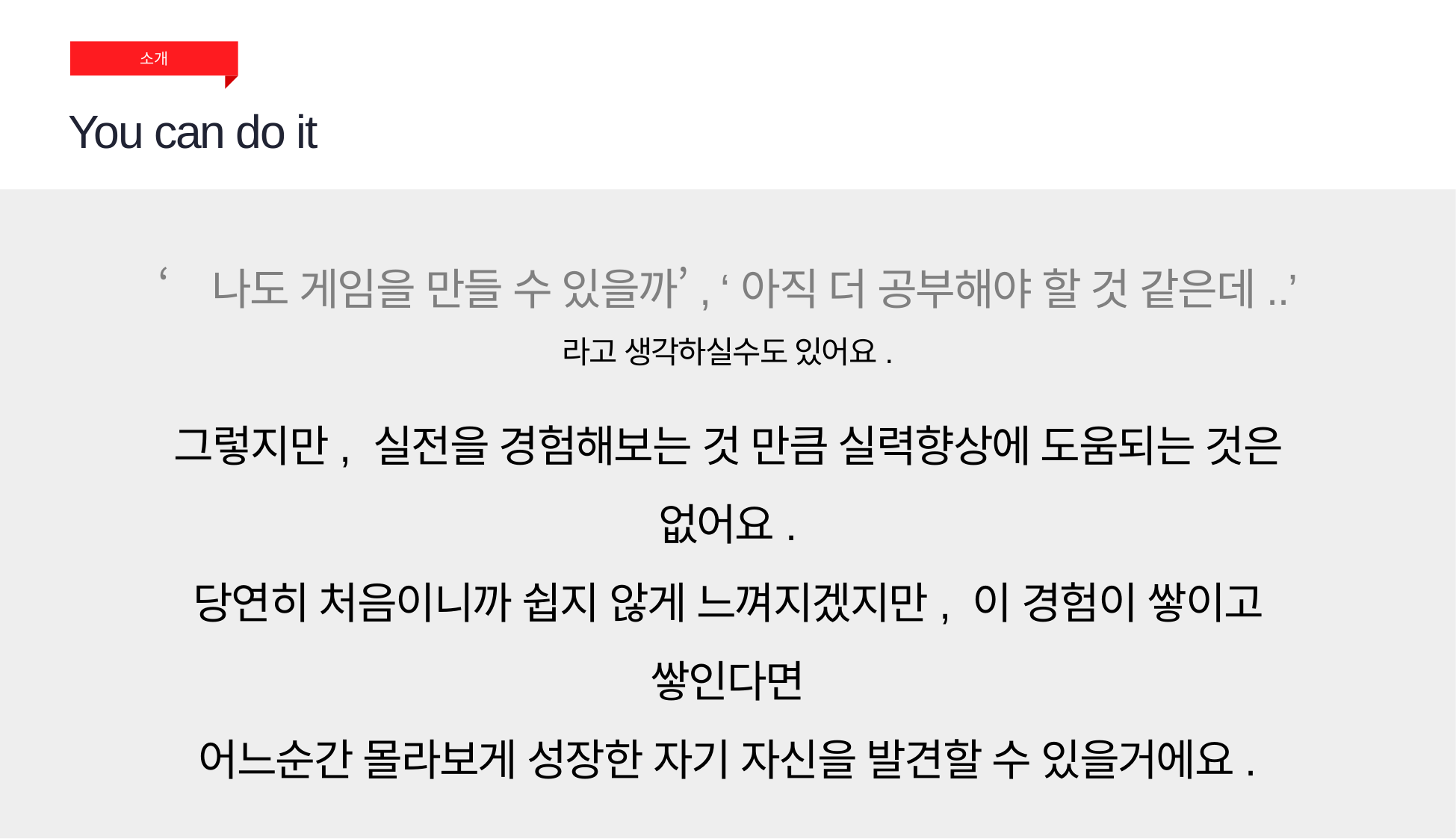

소개

You can do it
‘나도 게임을 만들 수 있을까’, ‘아직 더 공부해야 할 것 같은데..’
라고 생각하실수도 있어요.

그렇지만, 실전을 경험해보는 것 만큼 실력향상에 도움되는 것은 없어요.
당연히 처음이니까 쉽지 않게 느껴지겠지만, 이 경험이 쌓이고 쌓인다면
어느순간 몰라보게 성장한 자기 자신을 발견할 수 있을거에요.

부담갖지 않되, 최선을 다해서 게임을 만들어봐요!